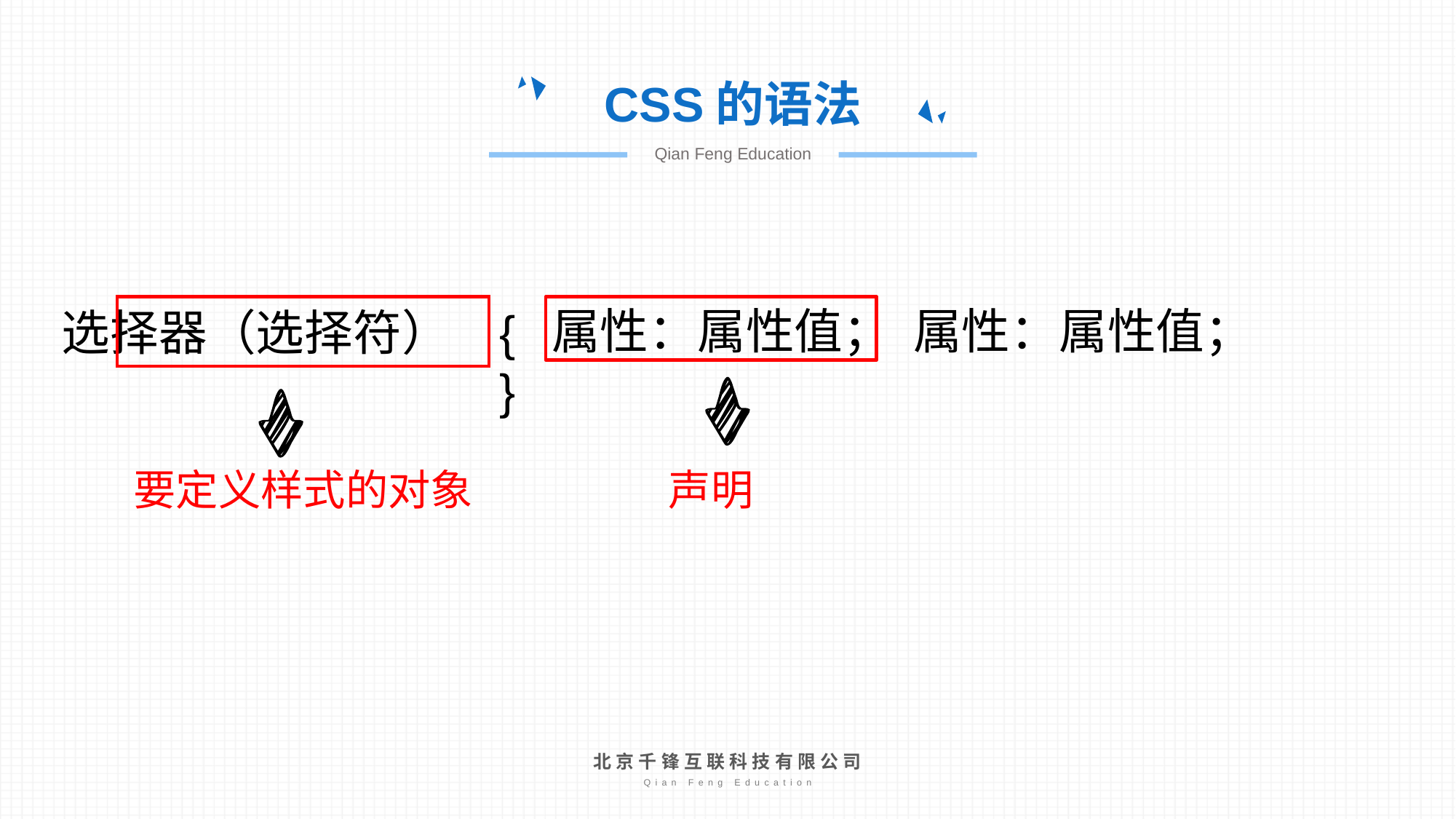

CSS的语法

Qian Feng Education

属性：属性值；  属性：属性值；
选择器（选择符）

{                                                        }

要定义样式的对象
声明
北京千锋互联科技有限公司
Qian Feng Education